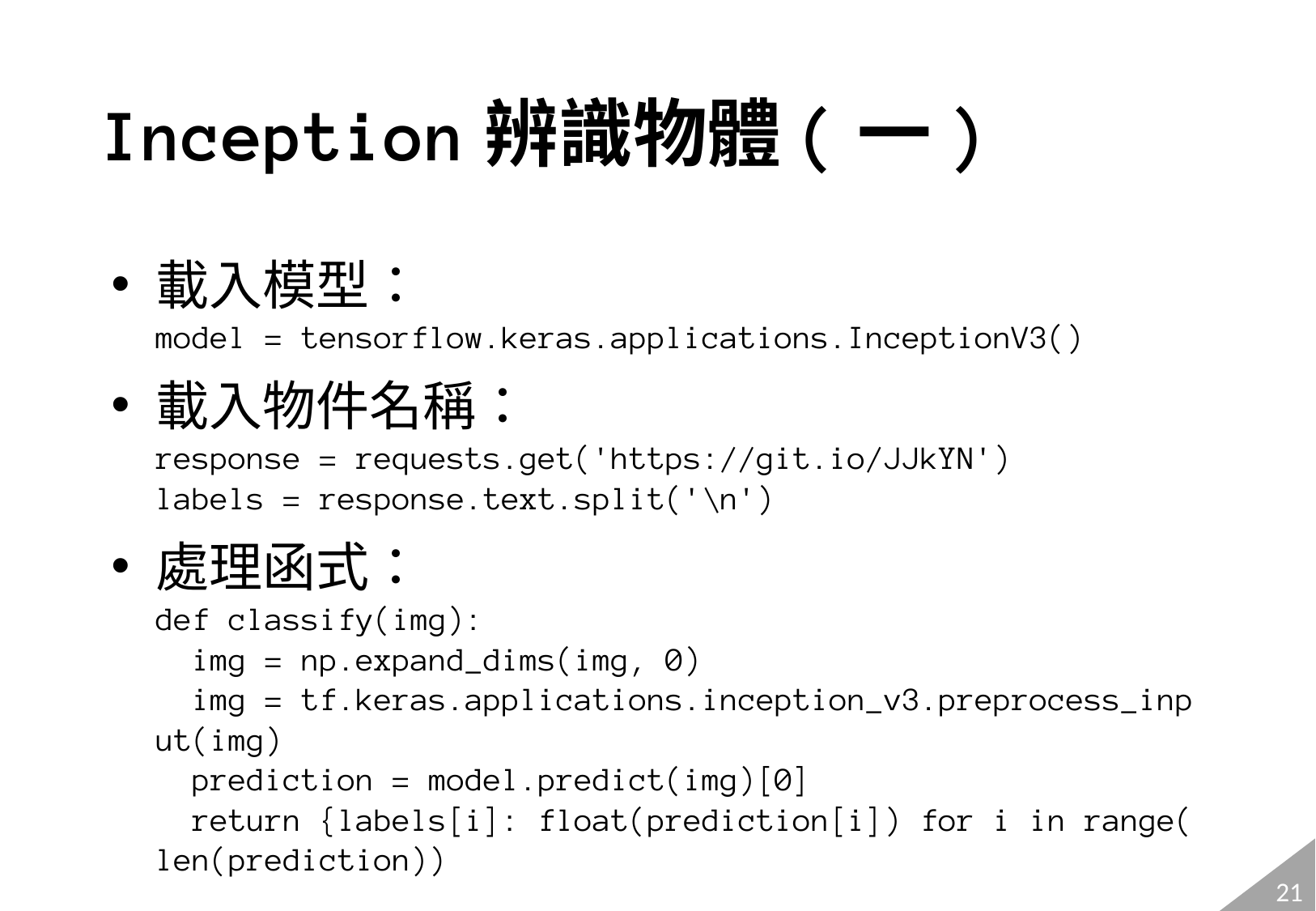

# Inception辨識物體(一)
載入模型：
model = tensorflow.keras.applications.InceptionV3()
載入物件名稱：
response = requests.get('https://git.io/JJkYN')
labels = response.text.split('\n')
處理函式：
def classify(img):
  img = np.expand_dims(img, 0)
  img = tf.keras.applications.inception_v3.preprocess_input(img)
  prediction = model.predict(img)[0]
  return {labels[i]: float(prediction[i]) for i in range(len(prediction))

21